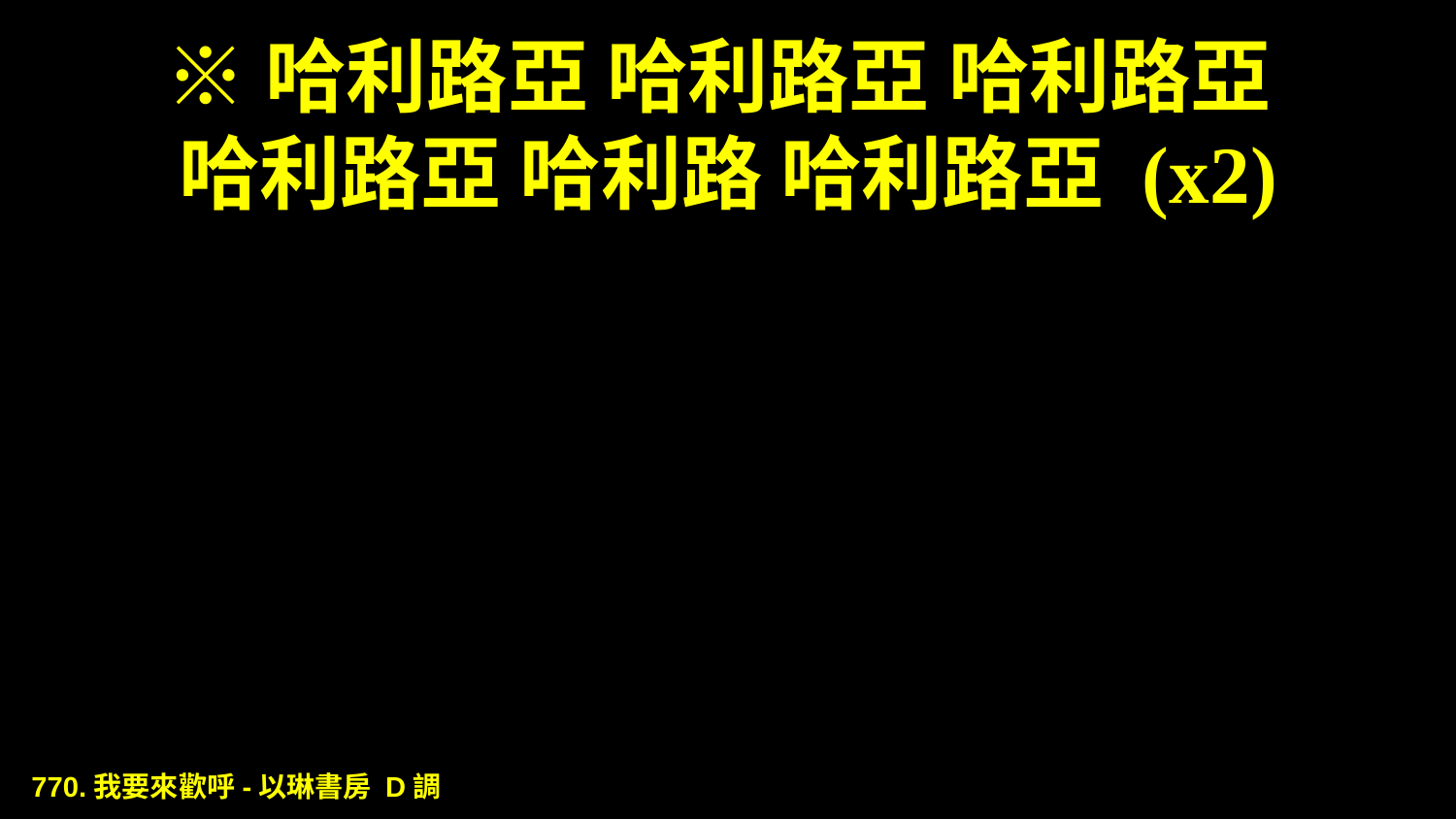

# ※哈利路亞 哈利路亞 哈利路亞 哈利路亞 哈利路 哈利路亞 (x2)
770.我要來歡呼-以琳書房 D調